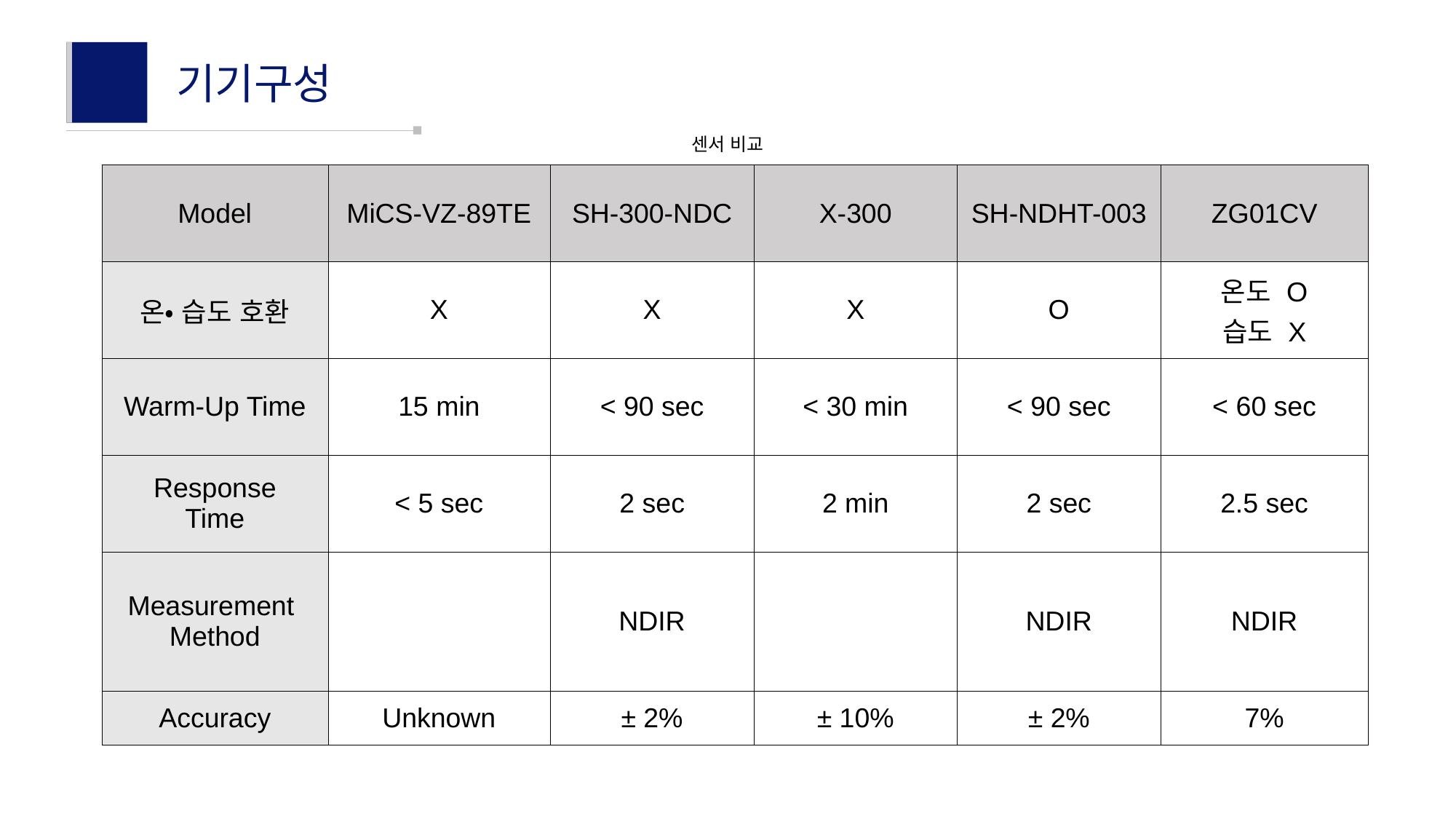

기기구성

센서 비교
| Model | MiCS-VZ-89TE | SH-300-NDC | X-300 | SH-NDHT-003 | ZG01CV |
| --- | --- | --- | --- | --- | --- |
| 온‧ 습도 호환 | X | X | X | O | 온도 O 습도 X |
| Warm-Up Time | 15 min | < 90 sec | < 30 min | < 90 sec | < 60 sec |
| Response Time | < 5 sec | 2 sec | 2 min | 2 sec | 2.5 sec |
| Measurement Method |  | NDIR |  | NDIR | NDIR |
| Accuracy | Unknown | ± 2% | ± 10% | ± 2% | 7% |